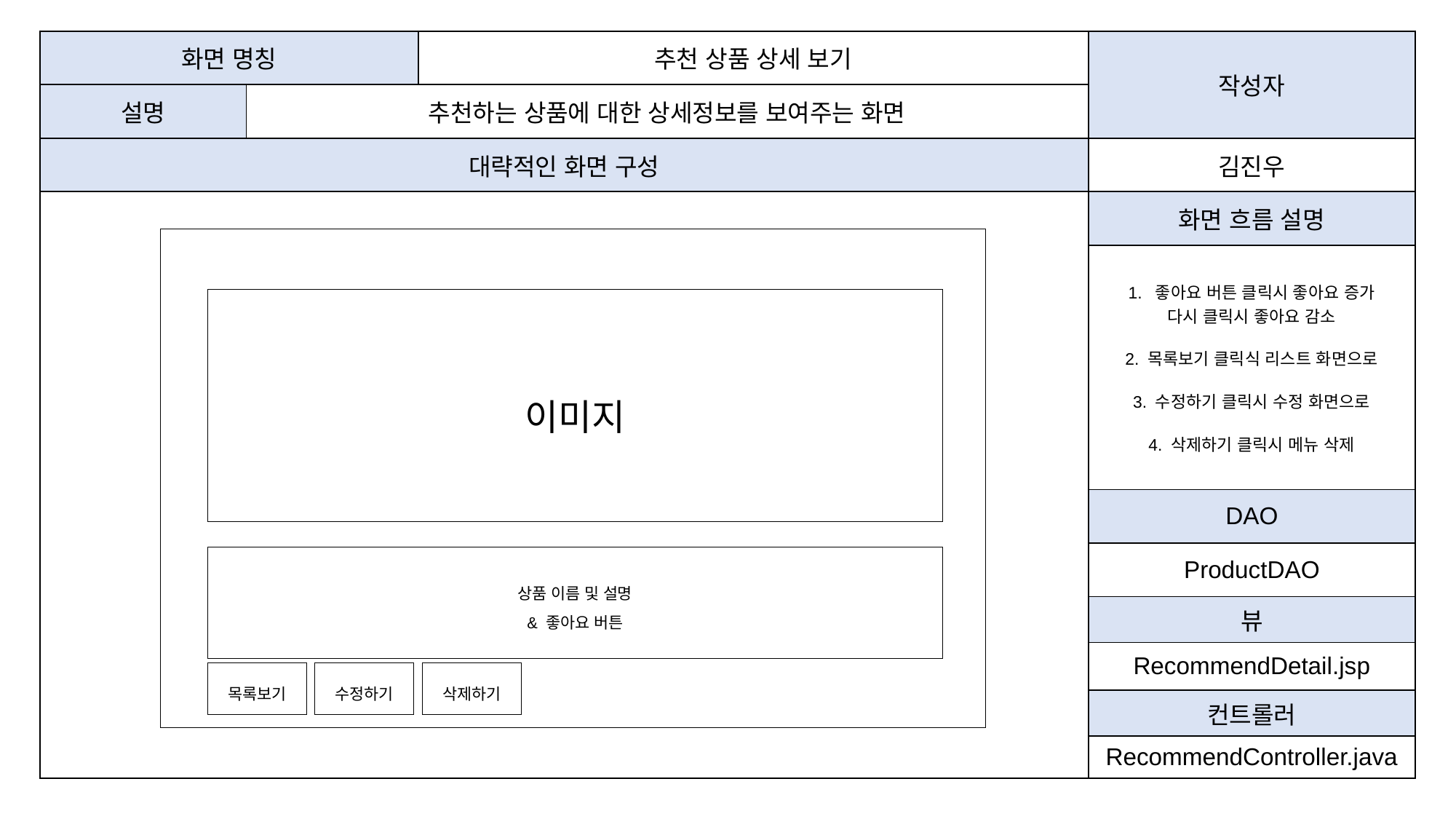

| 화면 명칭 |  | 추천 상품 상세 보기 | 작성자 |
| --- | --- | --- | --- |
| 설명 | 추천하는 상품에 대한 상세정보를 보여주는 화면 |  |  |
| 대략적인 화면 구성 |  |  | 김진우 |
|  |  |  | 화면 흐름 설명 |
|  |  |  | 1. 좋아요 버튼 클릭시 좋아요 증가 다시 클릭시 좋아요 감소 2. 목록보기 클릭식 리스트 화면으로 3. 수정하기 클릭시 수정 화면으로 4. 삭제하기 클릭시 메뉴 삭제 |
|  |  |  | DAO |
|  |  |  | ProductDAO |
|  |  |  | 뷰 |
|  |  |  | RecommendDetail.jsp |
|  |  |  | 컨트롤러 |
|  |  |  | RecommendController.java |

이미지
상품 이름 및 설명
& 좋아요 버튼
목록보기
수정하기
삭제하기